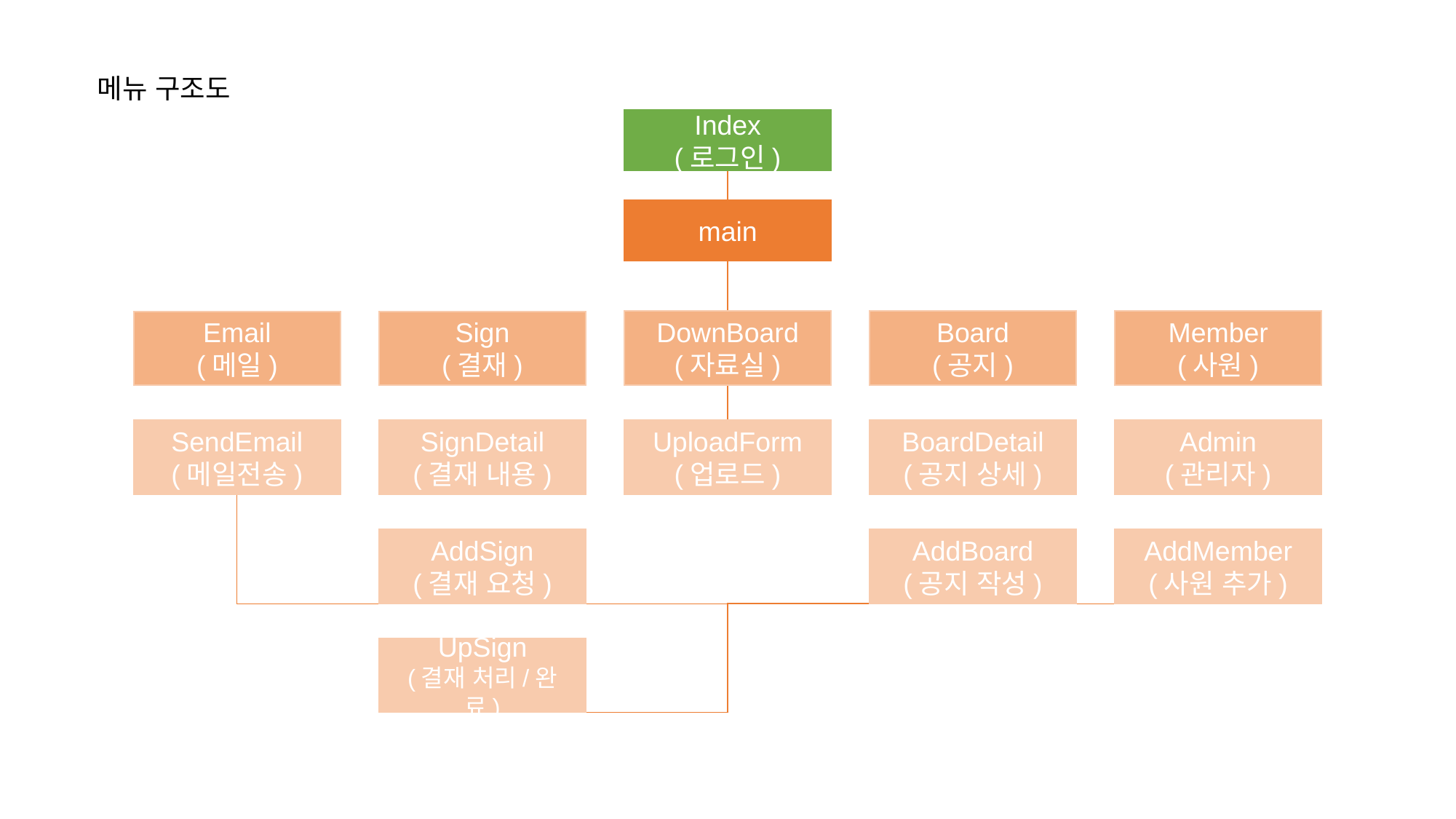

메뉴 구조도
Index
(로그인)
main
DownBoard
(자료실)
Board
(공지)
Member
(사원)
Email
(메일)
Sign
(결재)
SendEmail
(메일전송)
SignDetail
(결재 내용)
UploadForm
(업로드)
BoardDetail
(공지 상세)
Admin
(관리자)
AddSign
(결재 요청)
AddBoard
(공지 작성)
AddMember
(사원 추가)
UpSign
(결재 처리/완료)